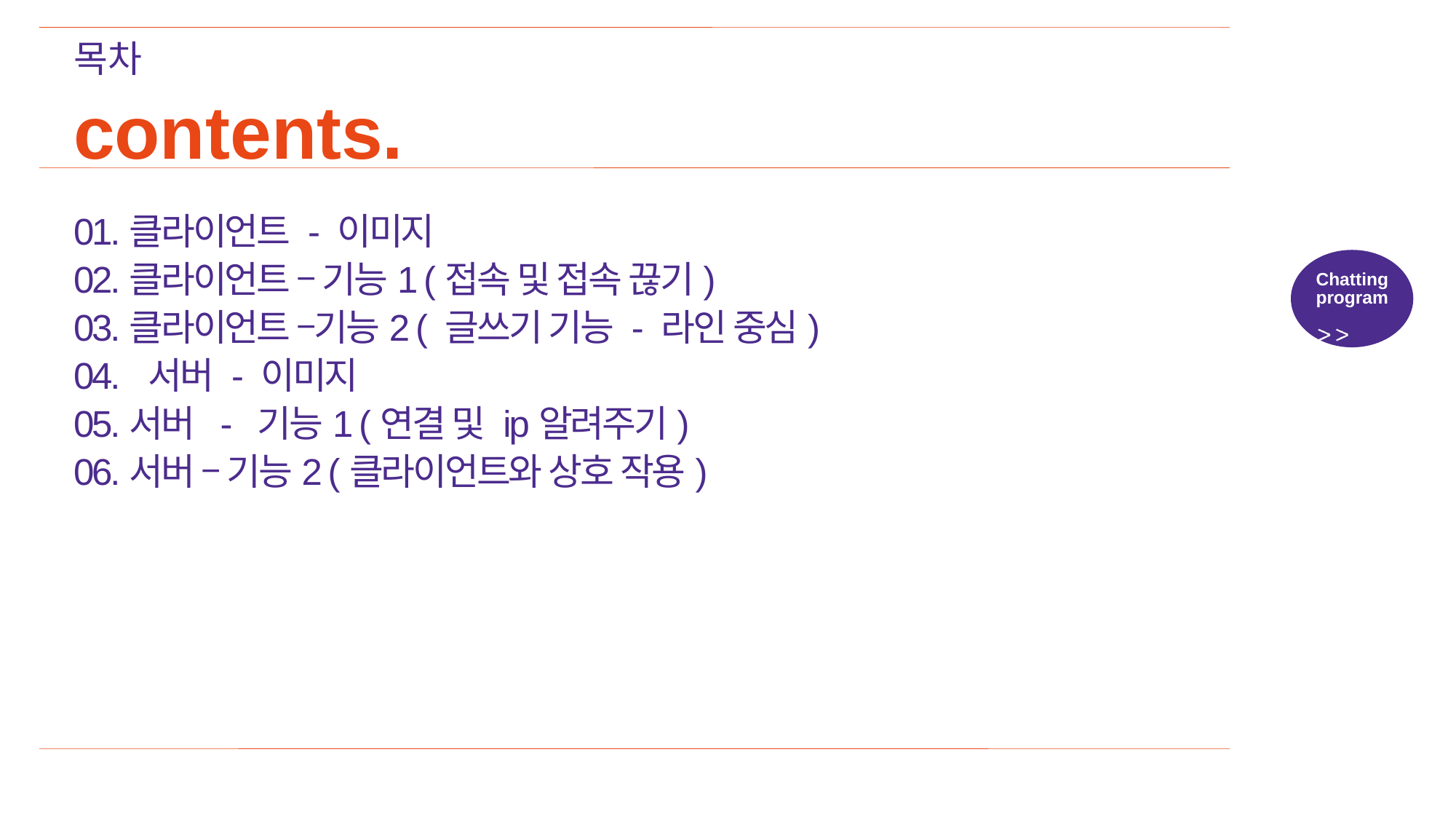

목차
contents.
01.	클라이언트 - 이미지
02.	클라이언트 – 기능1 (접속 및 접속 끊기)
03.	클라이언트 –기능2 ( 글쓰기 기능 - 라인 중심)
04.	 서버 - 이미지
05.	서버  -  기능1 (연결 및 ip알려주기)
06.	서버 – 기능2 (클라이언트와 상호 작용)

Chatting
program